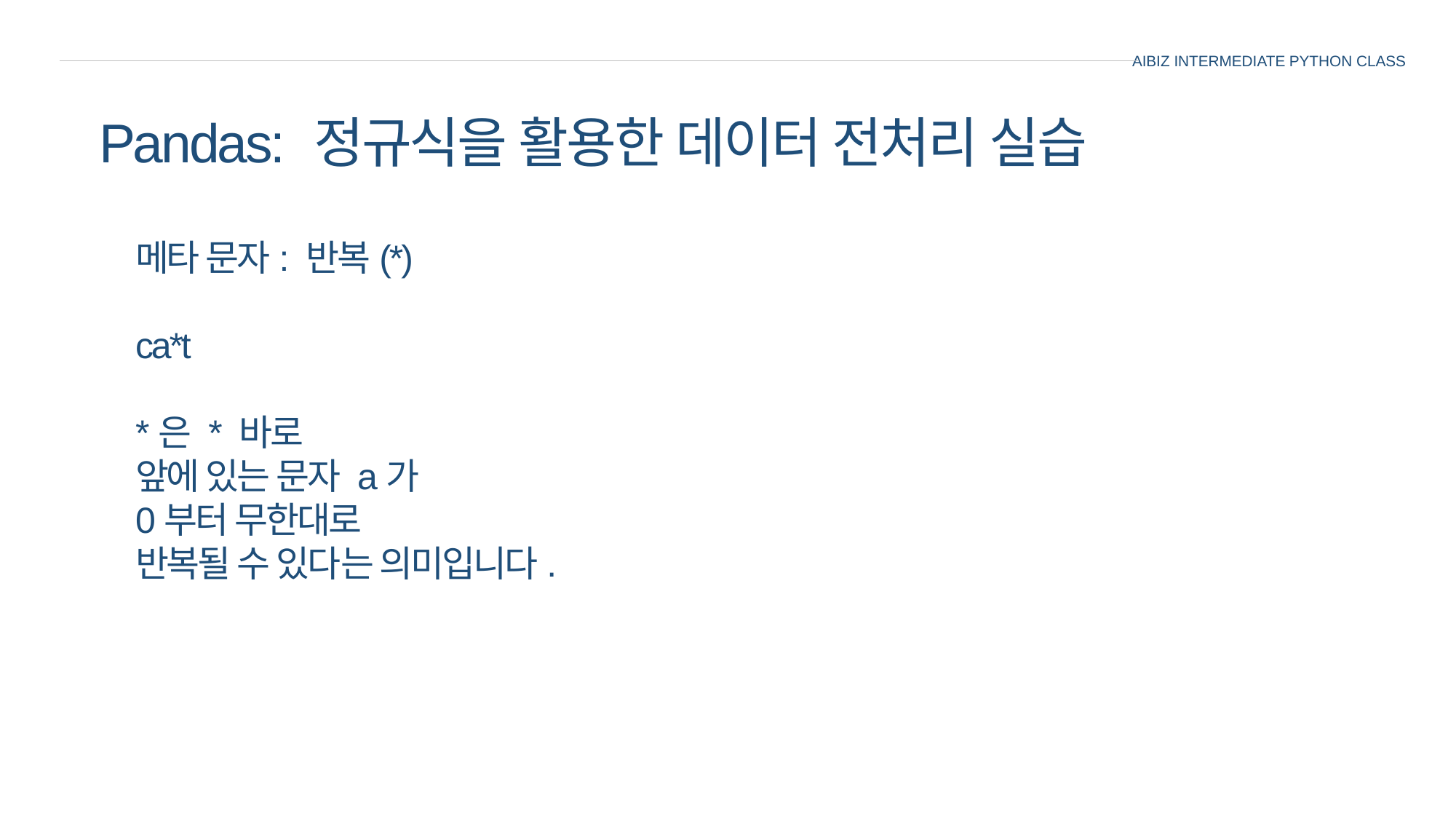

AIBIZ INTERMEDIATE PYTHON CLASS
Pandas: 정규식을 활용한 데이터 전처리 실습

메타 문자: 반복(*)

ca*t

*은 * 바로
앞에 있는 문자 a가
0부터 무한대로
반복될 수 있다는 의미입니다.